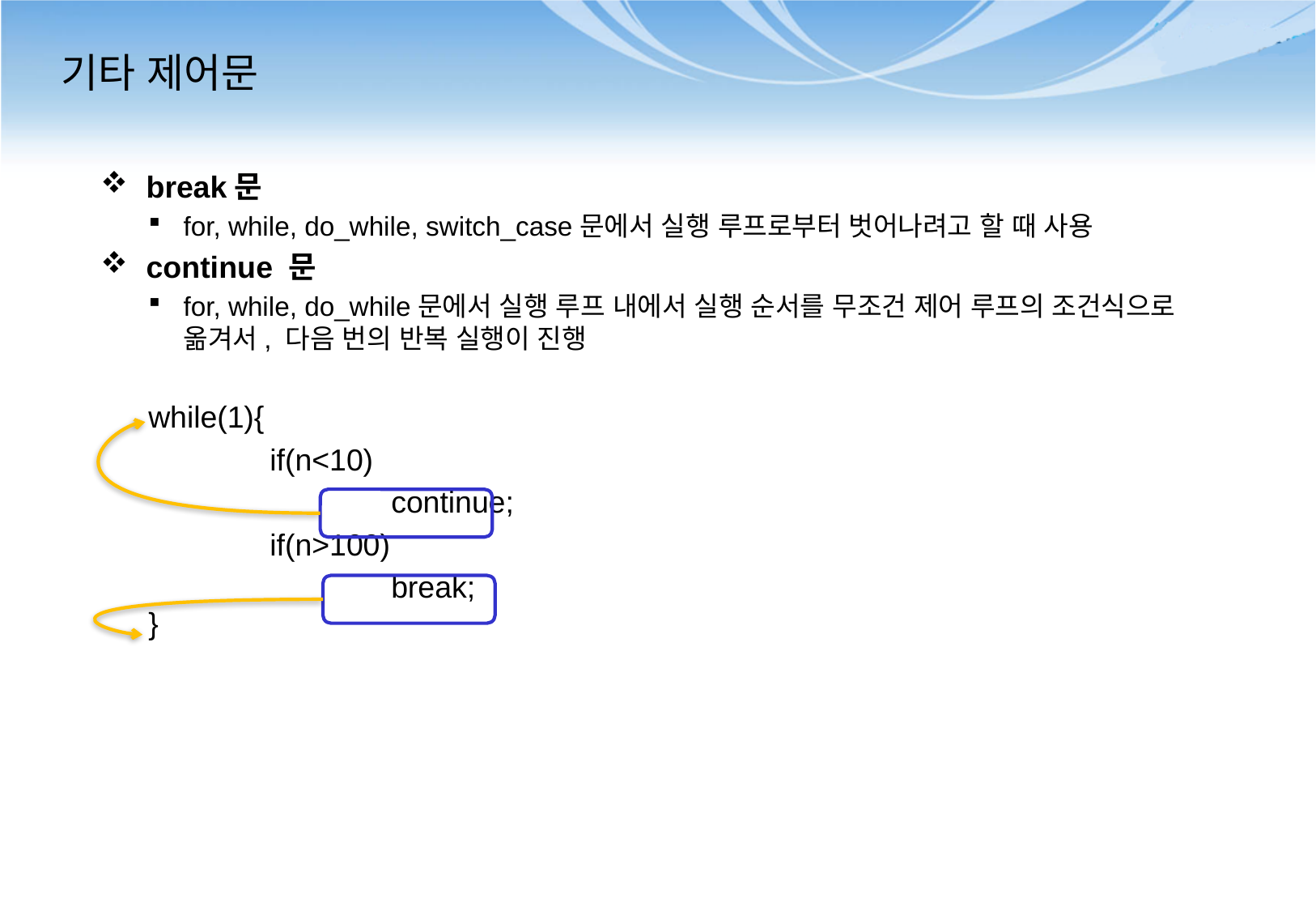

# 기타 제어문
break문
for, while, do_while, switch_case문에서 실행 루프로부터 벗어나려고 할 때 사용
continue 문
for, while, do_while문에서 실행 루프 내에서 실행 순서를 무조건 제어 루프의 조건식으로 옮겨서, 다음 번의 반복 실행이 진행

while(1){
	if(n<10)
		continue;
	if(n>100)
		break;
}